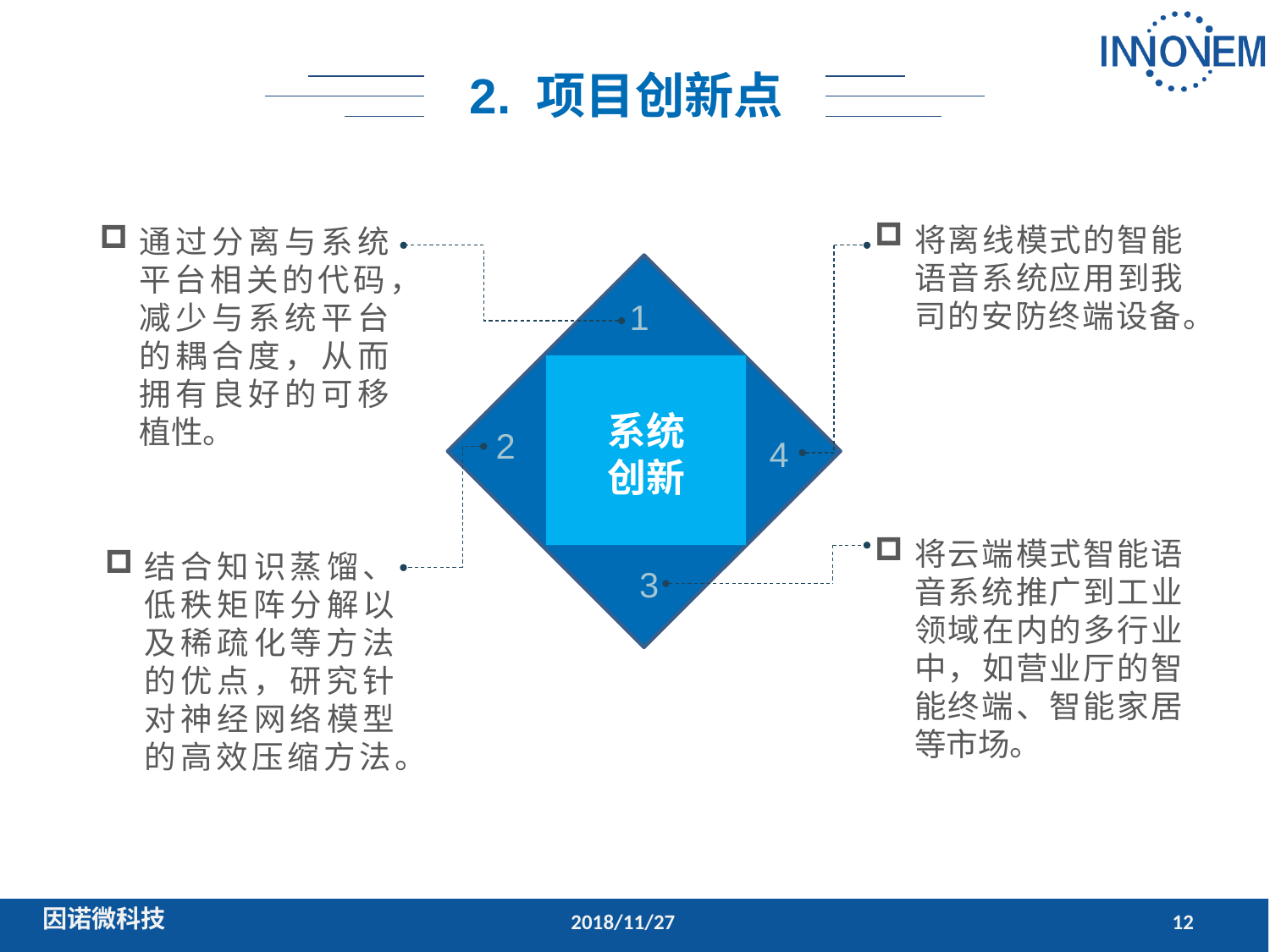

2. 项目创新点

将离线模式的智能语音系统应用到我司的安防终端设备。
通过分离与系统平台相关的代码，减少与系统平台的耦合度，从而拥有良好的可移植性。

1
系统
创新
2
4
3
将云端模式智能语音系统推广到工业领域在内的多行业中，如营业厅的智能终端、智能家居等市场。
结合知识蒸馏、低秩矩阵分解以及稀疏化等方法的优点，研究针对神经网络模型的高效压缩方法。
2018/11/27
12